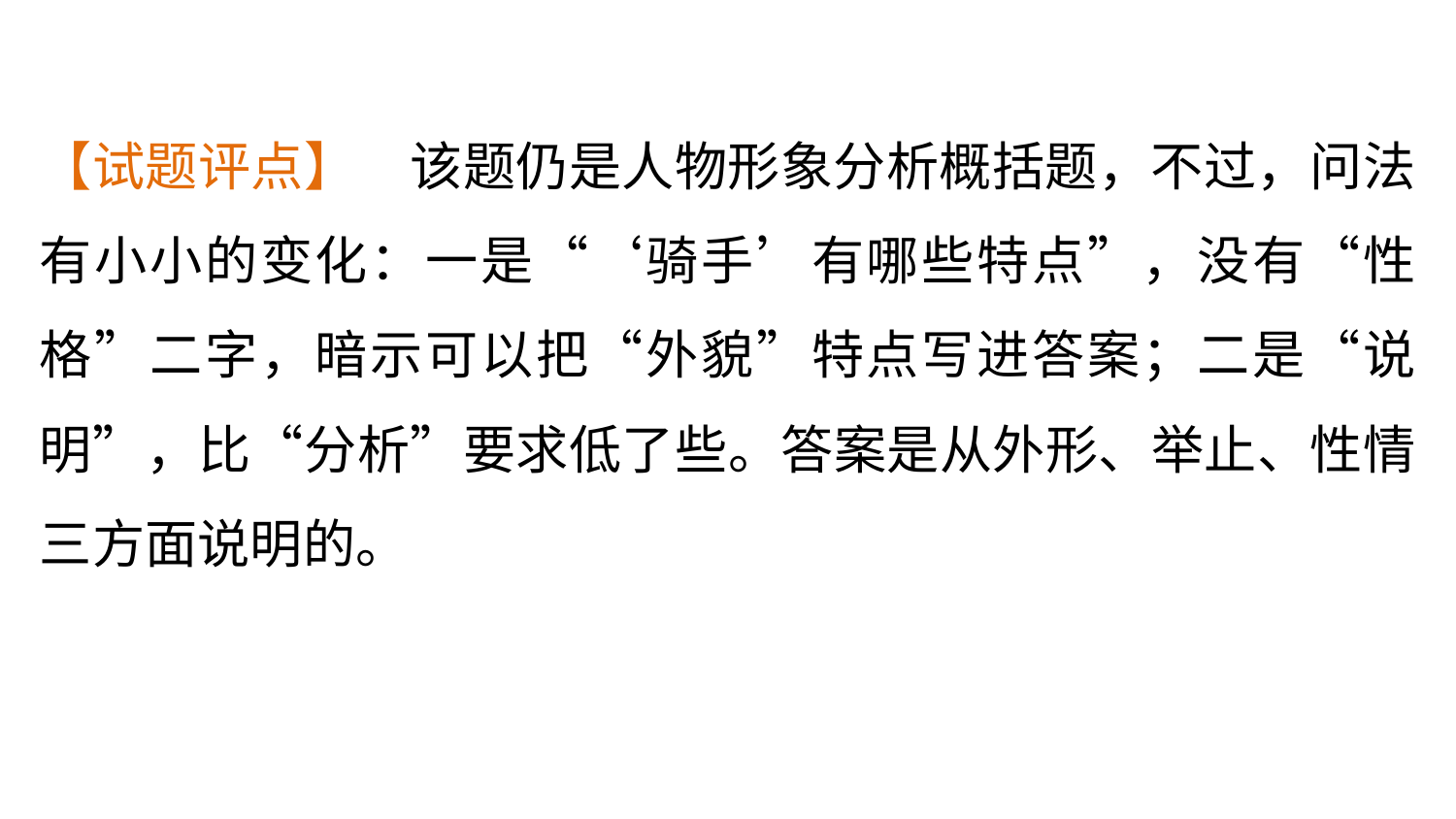

【试题评点】　该题仍是人物形象分析概括题，不过，问法有小小的变化：一是“‘骑手’有哪些特点”，没有“性格”二字，暗示可以把“外貌”特点写进答案；二是“说明”，比“分析”要求低了些。答案是从外形、举止、性情三方面说明的。